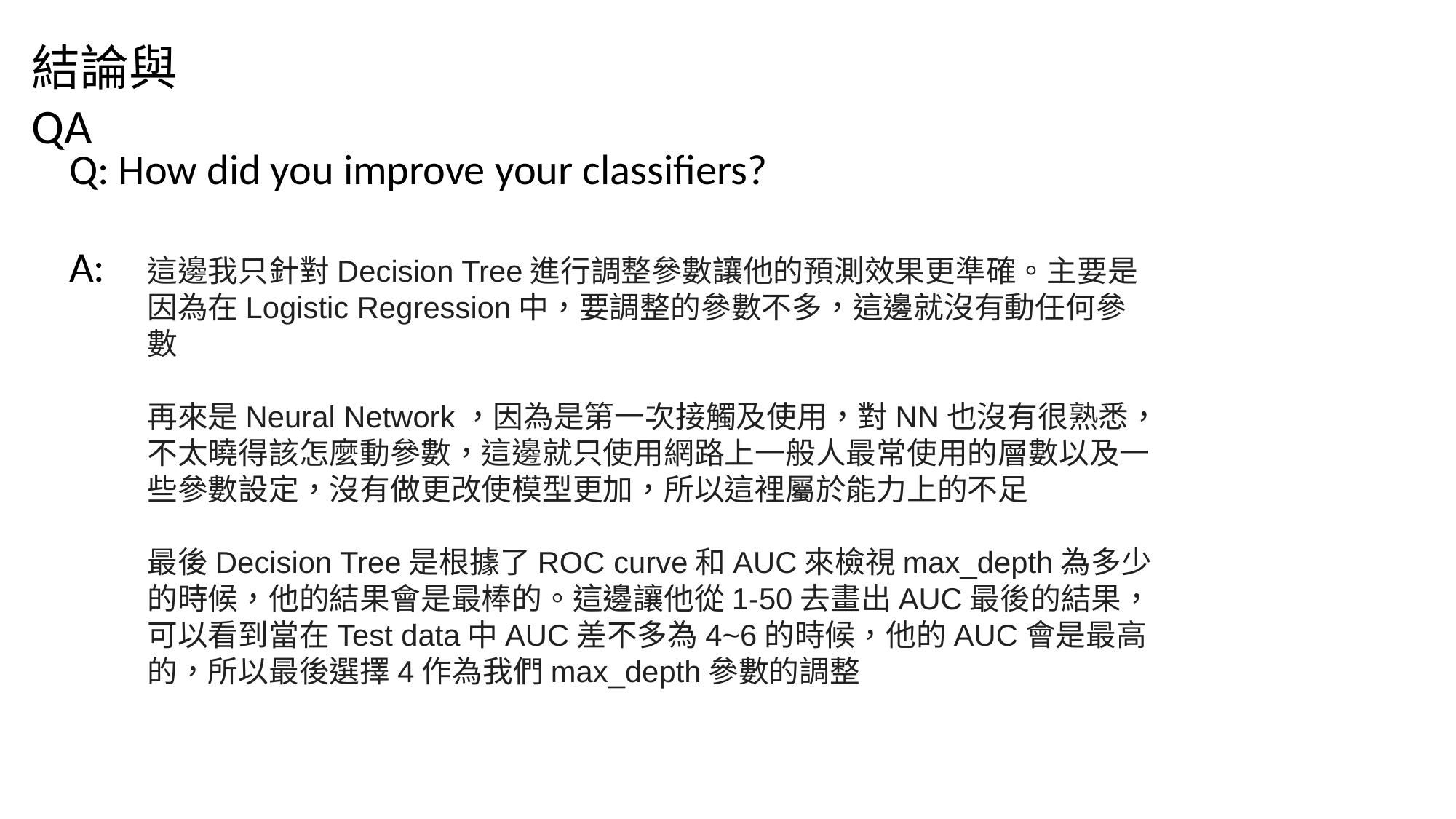

結論與QA
Q: How did you improve your classifiers?
A:
這邊我只針對Decision Tree進行調整參數讓他的預測效果更準確。主要是因為在Logistic Regression中，要調整的參數不多，這邊就沒有動任何參數

再來是Neural Network，因為是第一次接觸及使用，對NN也沒有很熟悉，不太曉得該怎麼動參數，這邊就只使用網路上一般人最常使用的層數以及一些參數設定，沒有做更改使模型更加，所以這裡屬於能力上的不足

最後Decision Tree是根據了ROC curve和AUC來檢視max_depth為多少的時候，他的結果會是最棒的。這邊讓他從1-50去畫出AUC最後的結果，可以看到當在Test data中AUC差不多為4~6的時候，他的AUC會是最高的，所以最後選擇4作為我們max_depth參數的調整